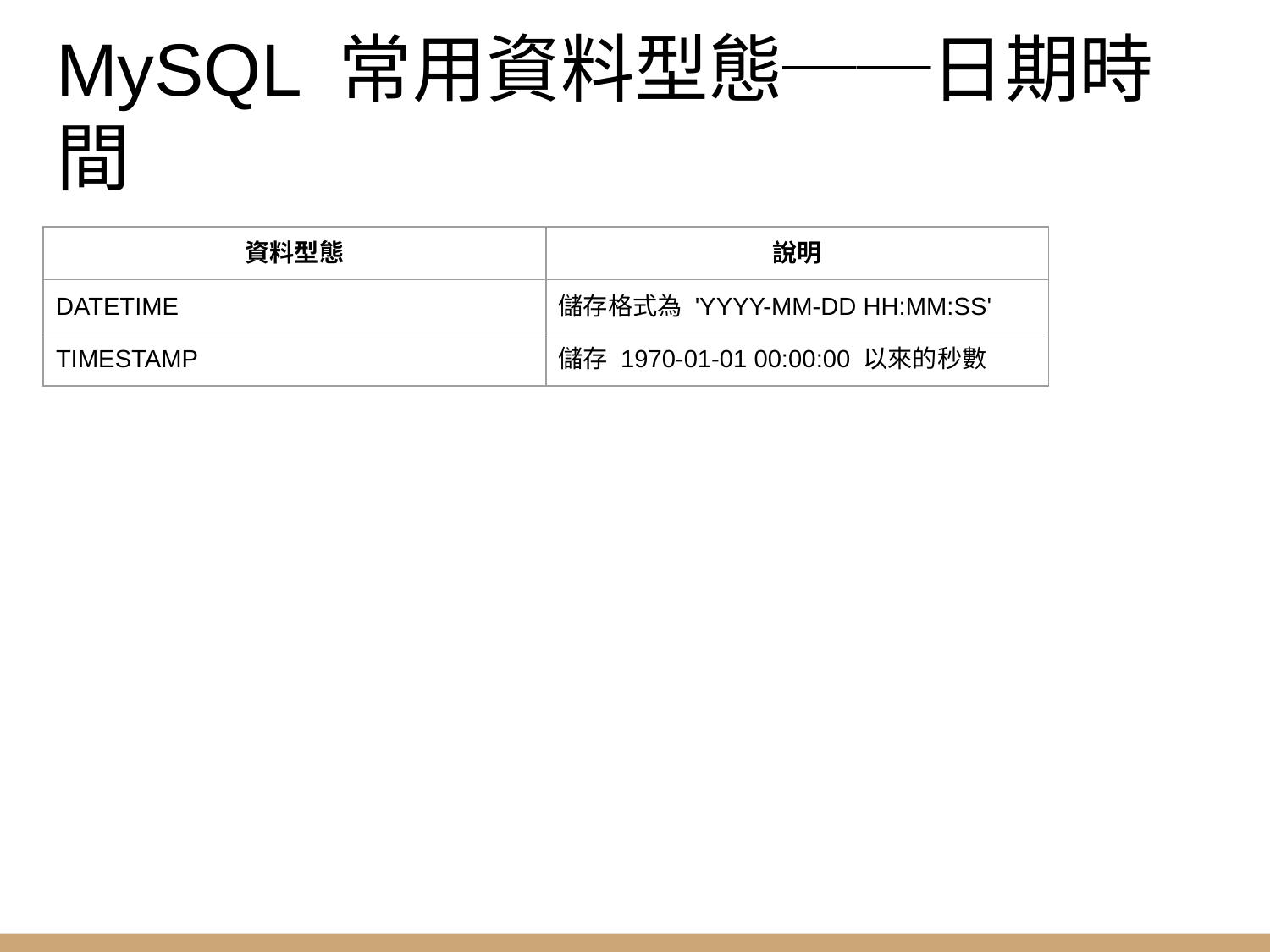

# MySQL 常用資料型態──日期時間
| 資料型態 | 說明 |
| --- | --- |
| DATETIME | 儲存格式為 'YYYY-MM-DD HH:MM:SS' |
| TIMESTAMP | 儲存 1970-01-01 00:00:00 以來的秒數 |